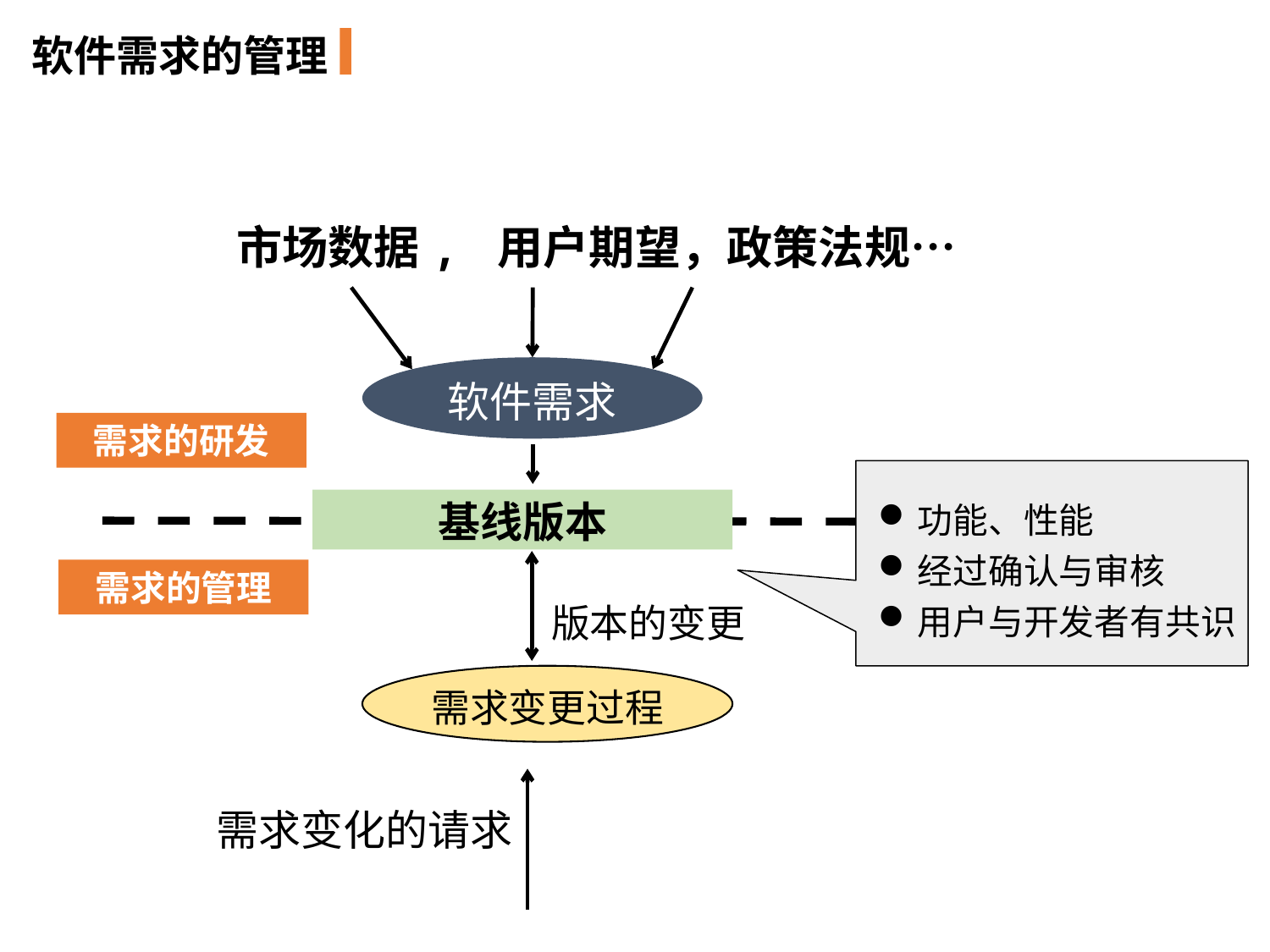

软件需求的管理

市场数据, 用户期望，政策法规…
软件需求
需求的研发

功能、性能
经过确认与审核
用户与开发者有共识

基线版本
需求的管理
版本的变更
需求变更过程
需求变化的请求